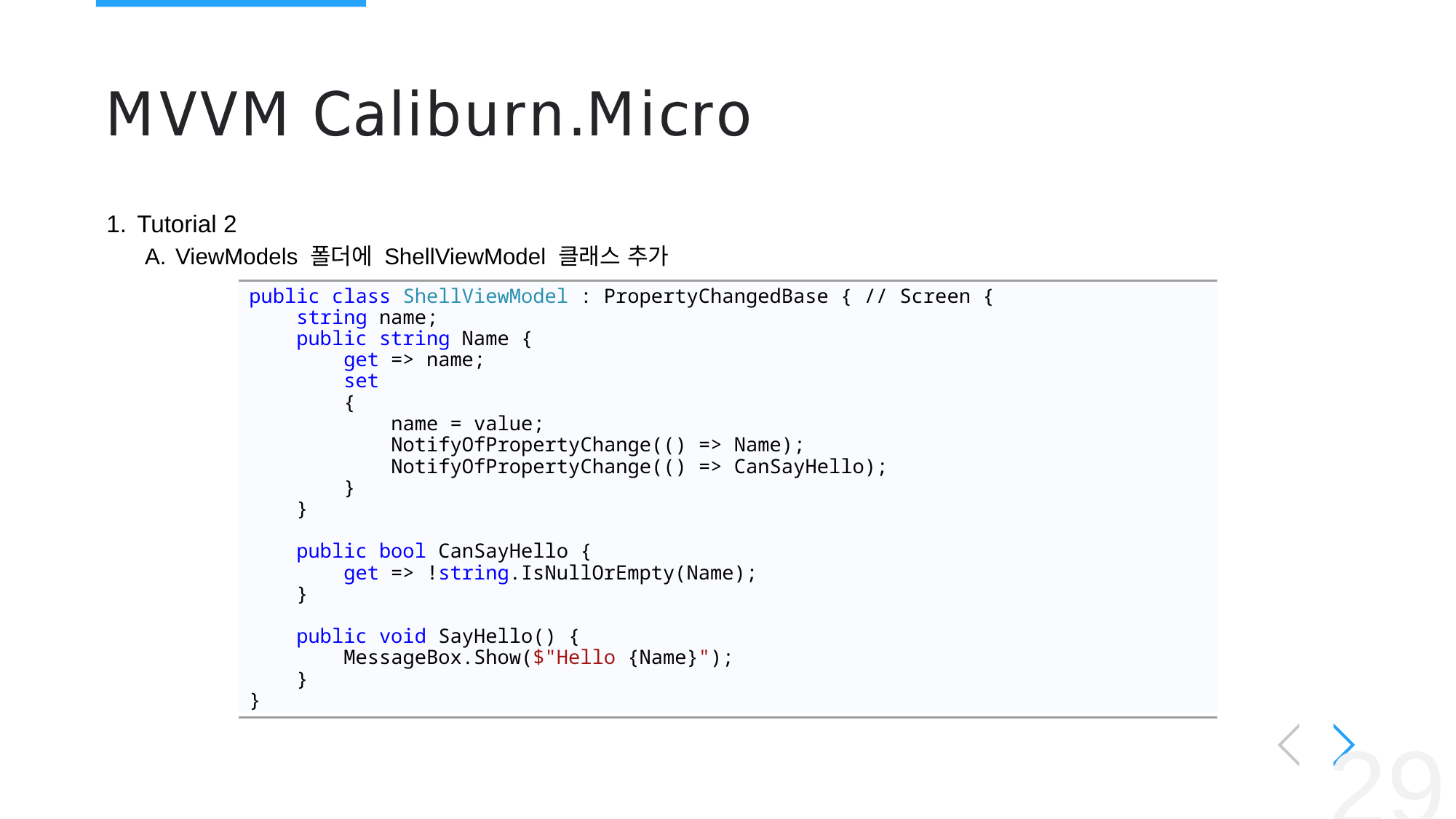

# MVVM Caliburn.Micro
Tutorial 2
ViewModels 폴더에 ShellViewModel 클래스 추가

프로퍼티 변경 공지와 자동 UI 스레드 마샬링 동작

public class ShellViewModel : PropertyChangedBase { // Screen {
    string name;
    public string Name {
        get => name;
        set
        {
            name = value;
            NotifyOfPropertyChange(() => Name);
            NotifyOfPropertyChange(() => CanSayHello);
        }
    }

    public bool CanSayHello {
        get => !string.IsNullOrEmpty(Name);
    }

    public void SayHello() {
        MessageBox.Show($"Hello {Name}");
    }
}
29